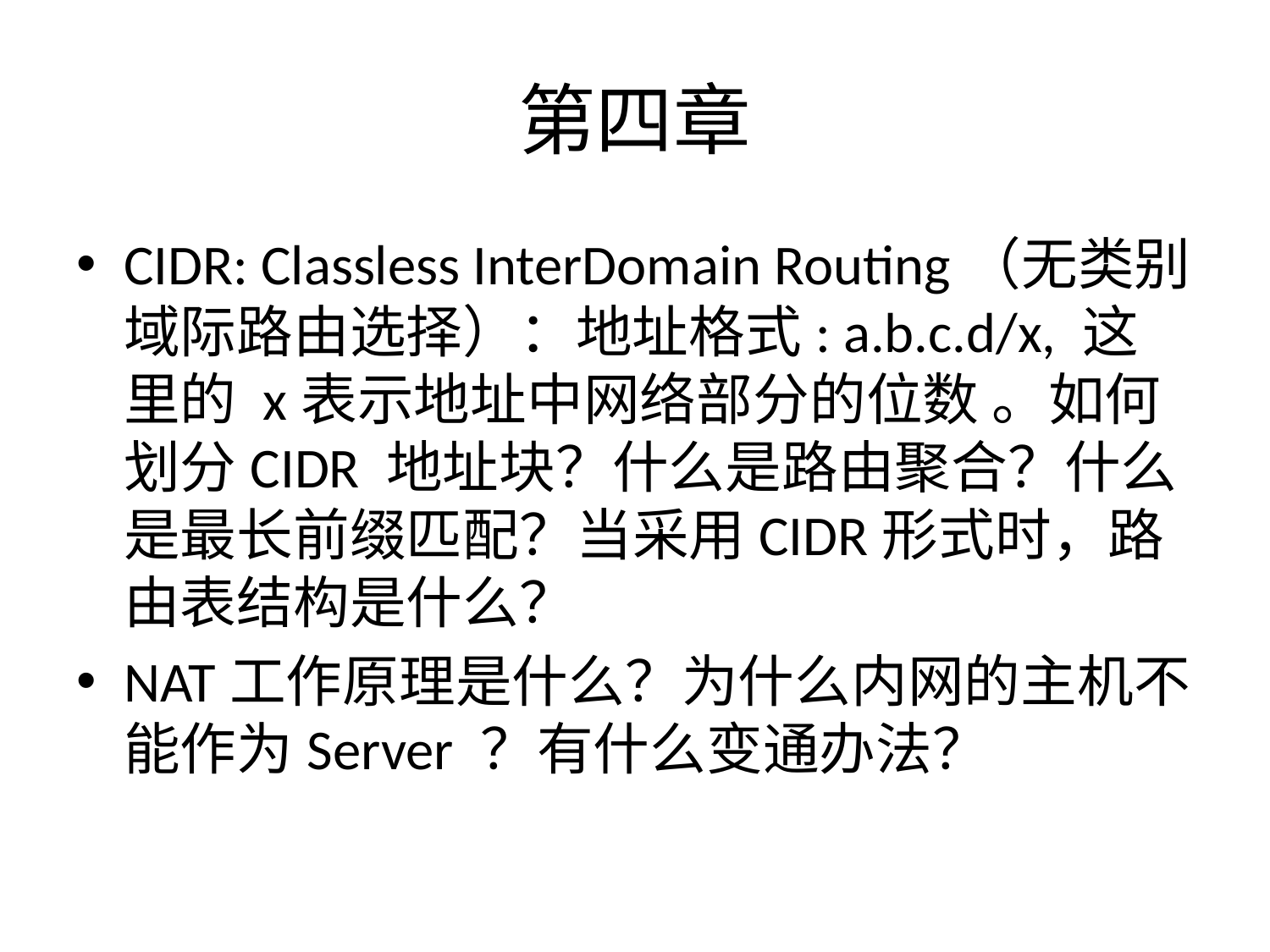

# 第四章
CIDR: Classless InterDomain Routing（无类别域际路由选择）：地址格式: a.b.c.d/x, 这里的 x表示地址中网络部分的位数 。如何划分CIDR 地址块？什么是路由聚合？什么是最长前缀匹配？当采用CIDR形式时，路由表结构是什么？
NAT工作原理是什么？为什么内网的主机不能作为Server ？有什么变通办法？